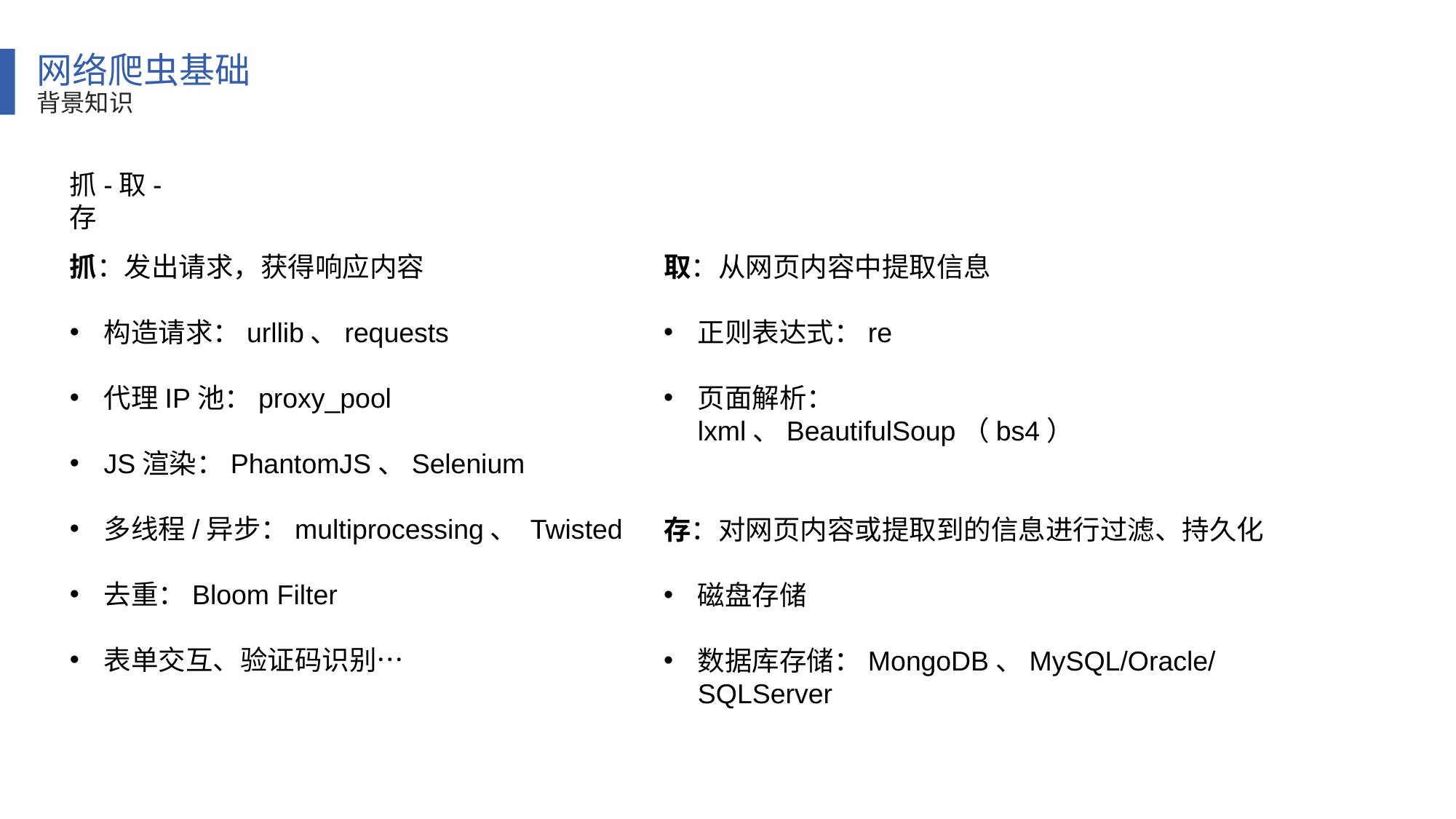

网络爬虫基础
背景知识
抓-取-存
抓：发出请求，获得响应内容

构造请求：urllib、requests

代理IP池：proxy_pool

JS渲染：PhantomJS、Selenium

多线程/异步：multiprocessing、 Twisted

去重：Bloom Filter

表单交互、验证码识别…

取：从网页内容中提取信息

正则表达式：re

页面解析：lxml、BeautifulSoup（bs4）

存：对网页内容或提取到的信息进行过滤、持久化

磁盘存储

数据库存储：MongoDB、MySQL/Oracle/SQLServer